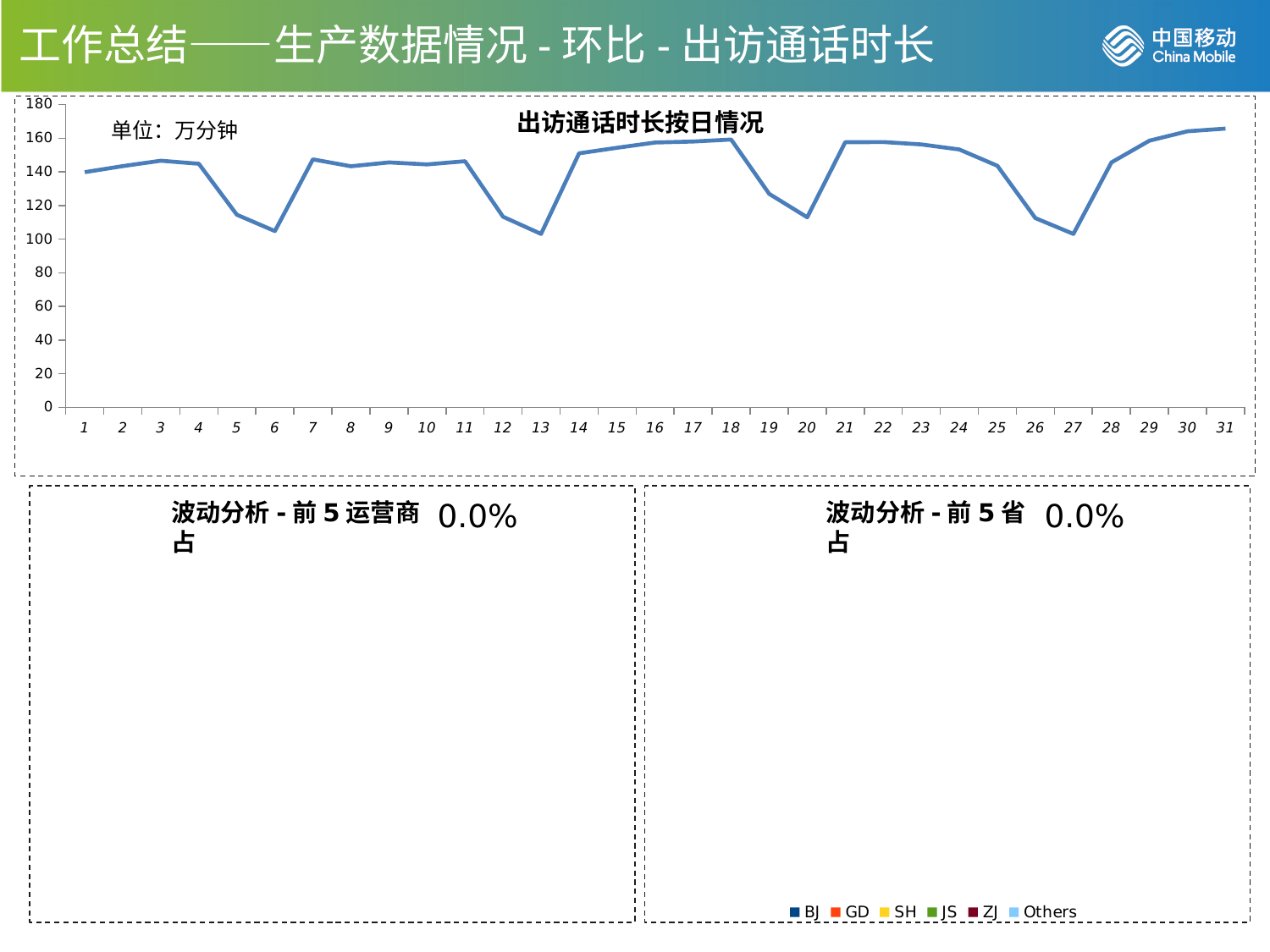

工作总结——生产数据情况-环比-出访通话时长

### Chart

| Category |  |
|---|---|
| 1 | 139.8 |
| 2 | 143.4 |
| 3 | 146.6 |
| 4 | 144.8 |
| 5 | 114.5 |
| 6 | 104.8 |
| 7 | 147.4 |
| 8 | 143.3 |
| 9 | 145.6 |
| 10 | 144.4 |
| 11 | 146.3 |
| 12 | 113.3 |
| 13 | 103.1 |
| 14 | 151.0 |
| 15 | 154.3 |
| 16 | 157.4 |
| 17 | 158.0 |
| 18 | 159.2 |
| 19 | 126.9 |
| 20 | 113.0 |
| 21 | 157.6 |
| 22 | 157.7 |
| 23 | 156.3 |
| 24 | 153.3 |
| 25 | 143.6 |
| 26 | 112.5 |
| 27 | 103.1 |
| 28 | 145.6 |
| 29 | 158.5 |
| 30 | 164.1 |
| 31 | 165.7 |
出访通话时长按日情况
单位：万分钟

### Chart

| Category |  |
|---|---|

[unsupported chart]

0.0%
0.0%